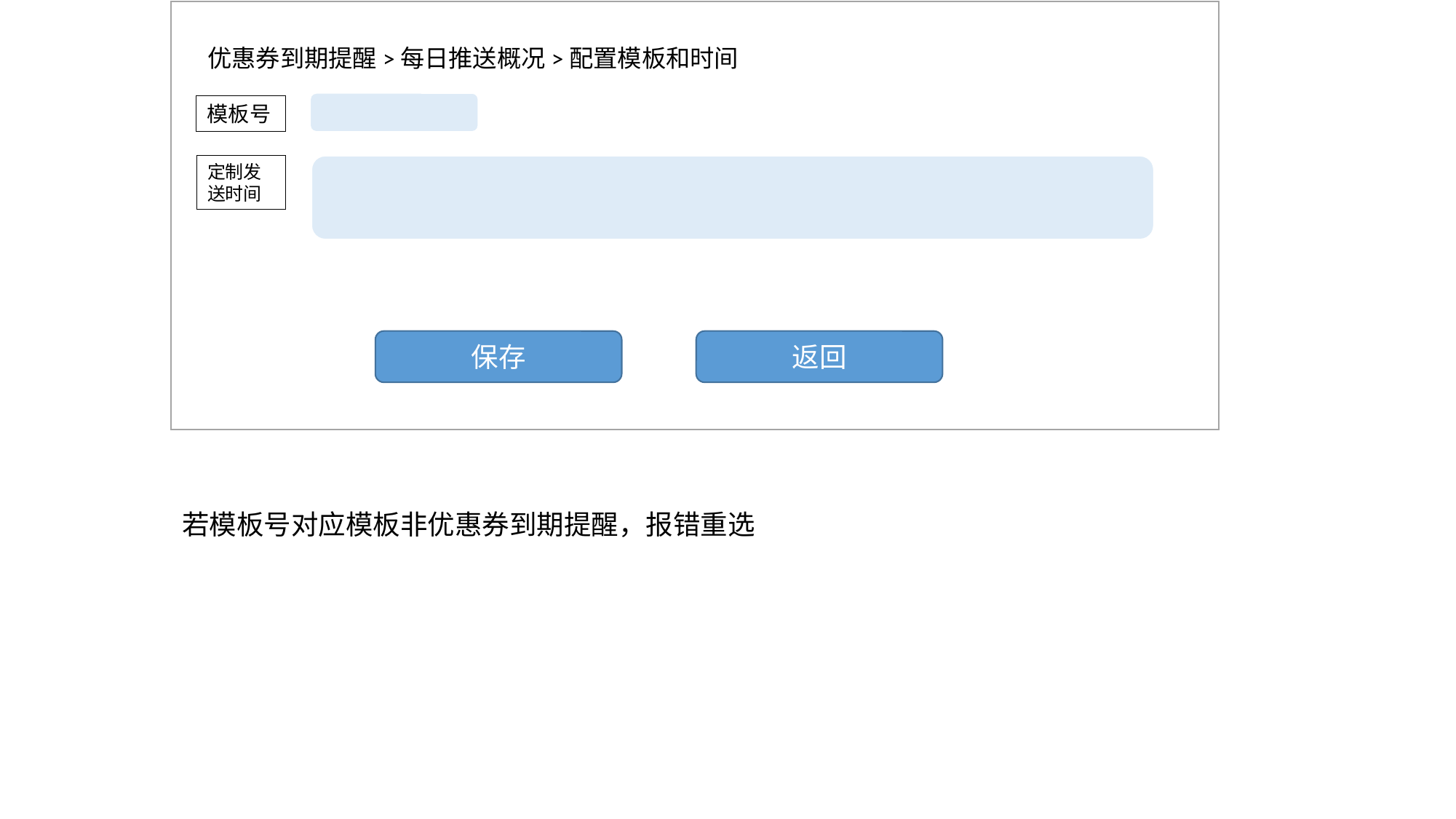

# 优惠券到期提醒>每日推送概况>配置模板和时间

模板号

定制发送时间
保存
返回
若模板号对应模板非优惠券到期提醒，报错重选